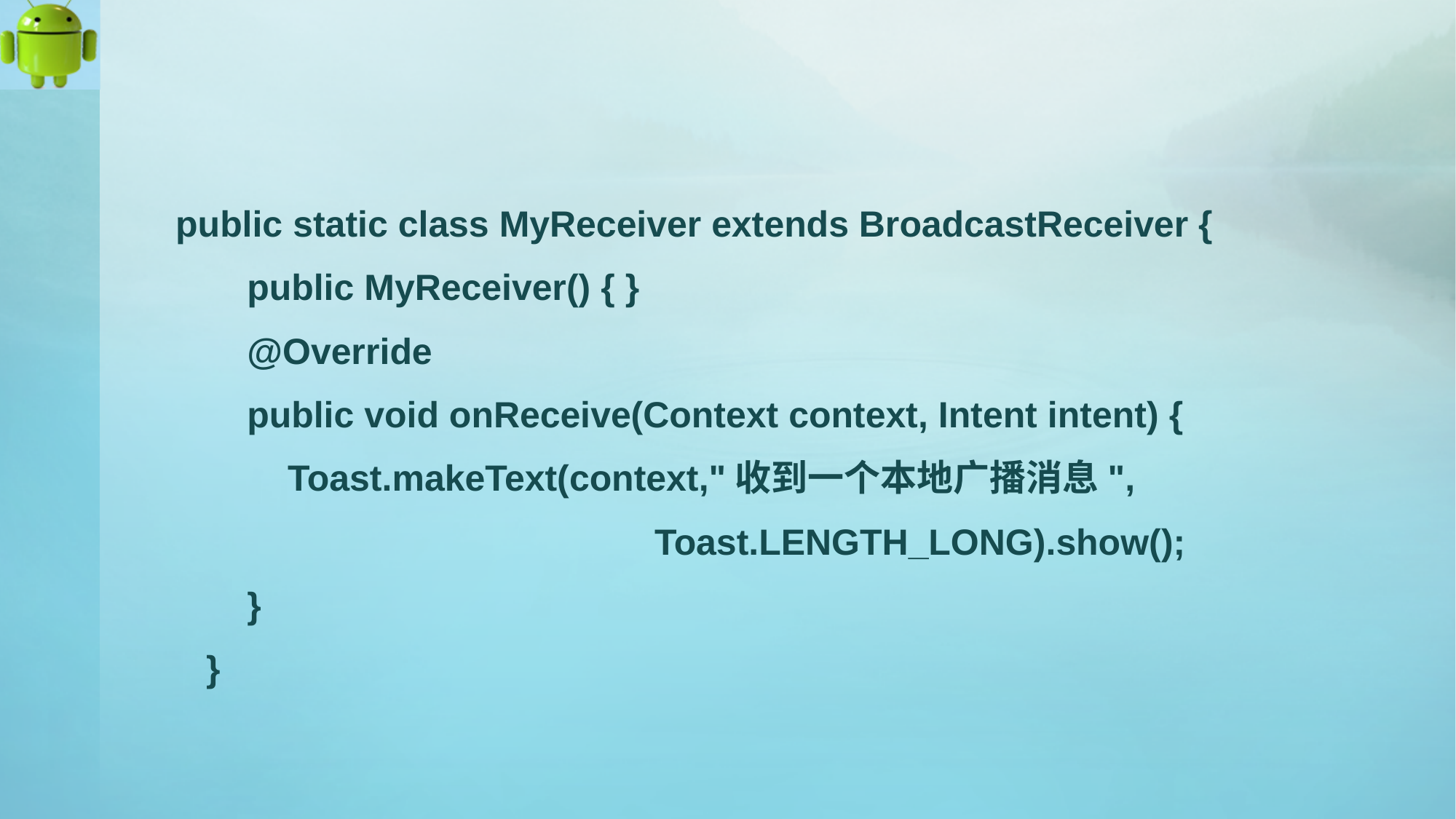

#
 public static class MyReceiver extends BroadcastReceiver {
        public MyReceiver() { }
        @Override
        public void onReceive(Context context, Intent intent) {
            Toast.makeText(context,"收到一个本地广播消息",
                                                Toast.LENGTH_LONG).show();
        }
    }